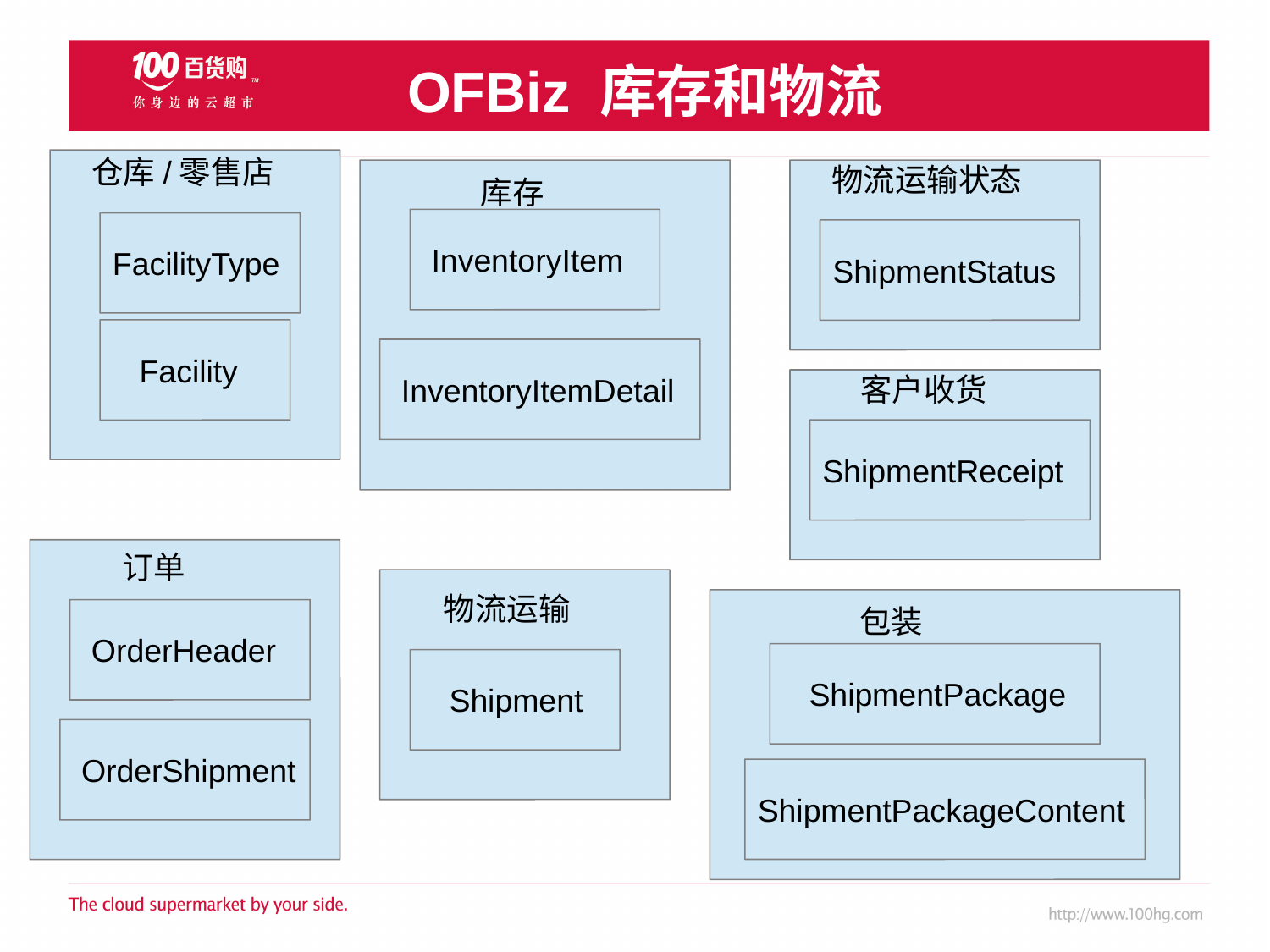

OFBiz 库存和物流
   仓库/零售店

              库存

   物流运输状态

 InventoryItem

FacilityType

ShipmentStatus

   Facility

 InventoryItemDetail

       客户收货

ShipmentReceipt

          订单

      物流运输

                  包装

 OrderHeader

   ShipmentPackage

   Shipment

 OrderShipment

ShipmentPackageContent